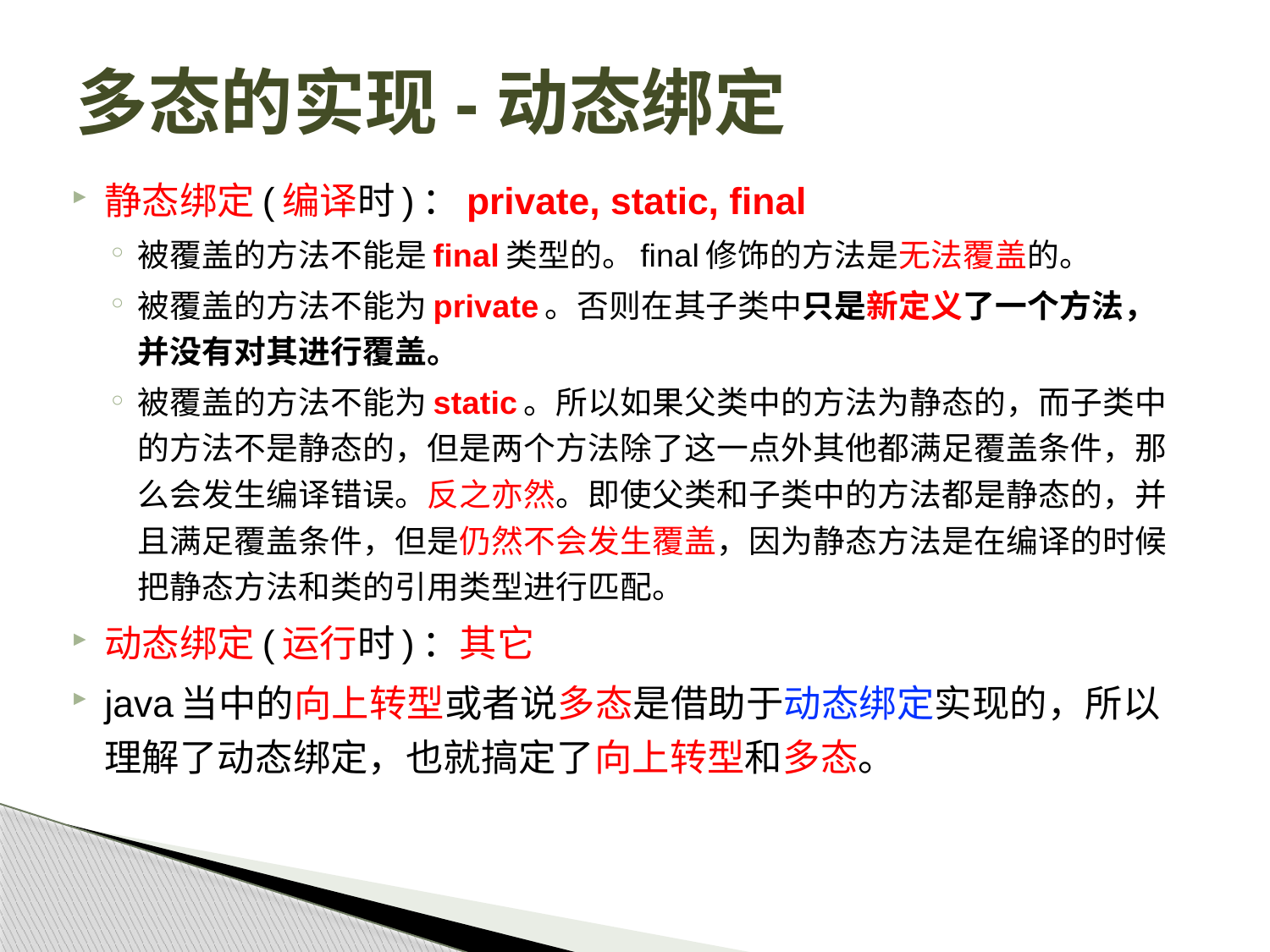

# 多态的实现-动态绑定
静态绑定(编译时)：private, static, final
被覆盖的方法不能是final类型的。final修饰的方法是无法覆盖的。
被覆盖的方法不能为private。否则在其子类中只是新定义了一个方法，并没有对其进行覆盖。
被覆盖的方法不能为static。所以如果父类中的方法为静态的，而子类中的方法不是静态的，但是两个方法除了这一点外其他都满足覆盖条件，那么会发生编译错误。反之亦然。即使父类和子类中的方法都是静态的，并且满足覆盖条件，但是仍然不会发生覆盖，因为静态方法是在编译的时候把静态方法和类的引用类型进行匹配。
动态绑定(运行时)：其它
java当中的向上转型或者说多态是借助于动态绑定实现的，所以理解了动态绑定，也就搞定了向上转型和多态。